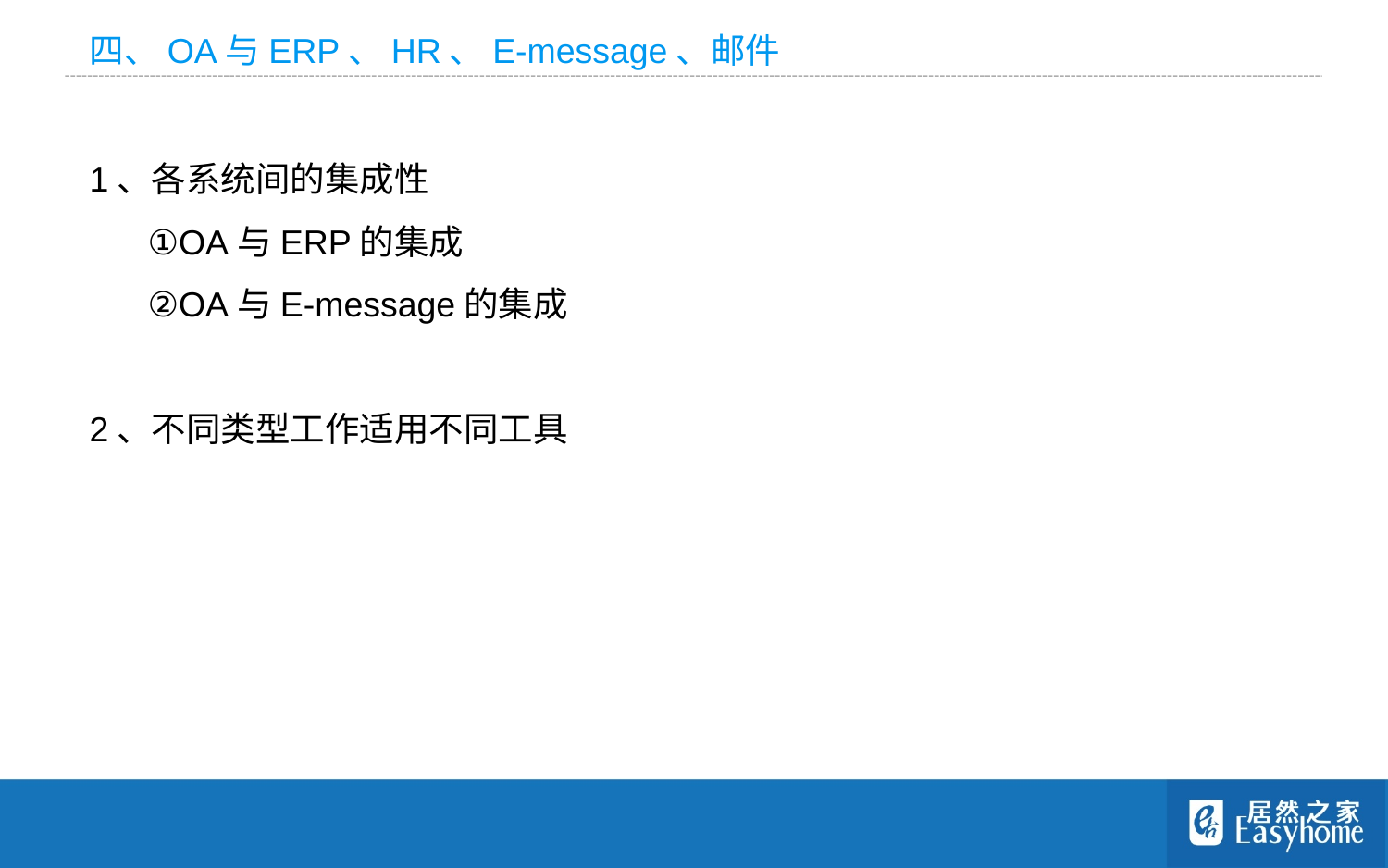

四、OA与ERP、HR、E-message、邮件
1、各系统间的集成性
      ①OA与ERP的集成
      ②OA与E-message的集成

2、不同类型工作适用不同工具